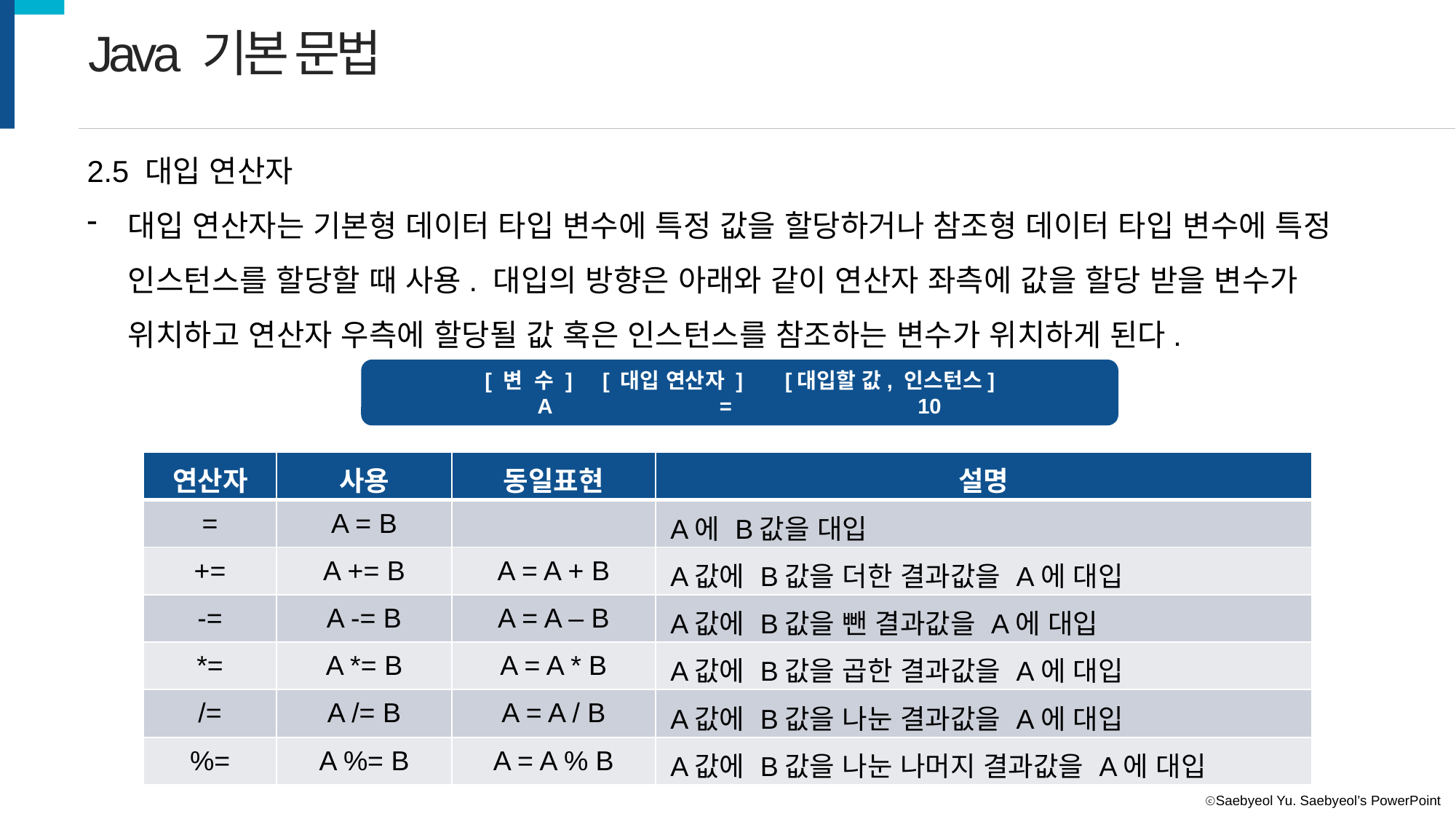

Java 기본 문법
2.5 대입 연산자
대입 연산자는 기본형 데이터 타입 변수에 특정 값을 할당하거나 참조형 데이터 타입 변수에 특정 인스턴스를 할당할 때 사용. 대입의 방향은 아래와 같이 연산자 좌측에 값을 할당 받을 변수가 위치하고 연산자 우측에 할당될 값 혹은 인스턴스를 참조하는 변수가 위치하게 된다.
[ 변  수 ]     [ 대입 연산자 ]       [대입할 값, 인스턴스]
A                            =                               10
| 연산자 | 사용 | 동일표현 | 설명 |
| --- | --- | --- | --- |
| = | A = B |  | A에 B값을 대입 |
| += | A += B | A = A + B | A값에 B값을 더한 결과값을 A에 대입 |
| -= | A -= B | A = A – B | A값에 B값을 뺀 결과값을 A에 대입 |
| \*= | A \*= B | A = A \* B | A값에 B값을 곱한 결과값을 A에 대입 |
| /= | A /= B | A = A / B | A값에 B값을 나눈 결과값을 A에 대입 |
| %= | A %= B | A = A % B | A값에 B값을 나눈 나머지 결과값을 A에 대입 |